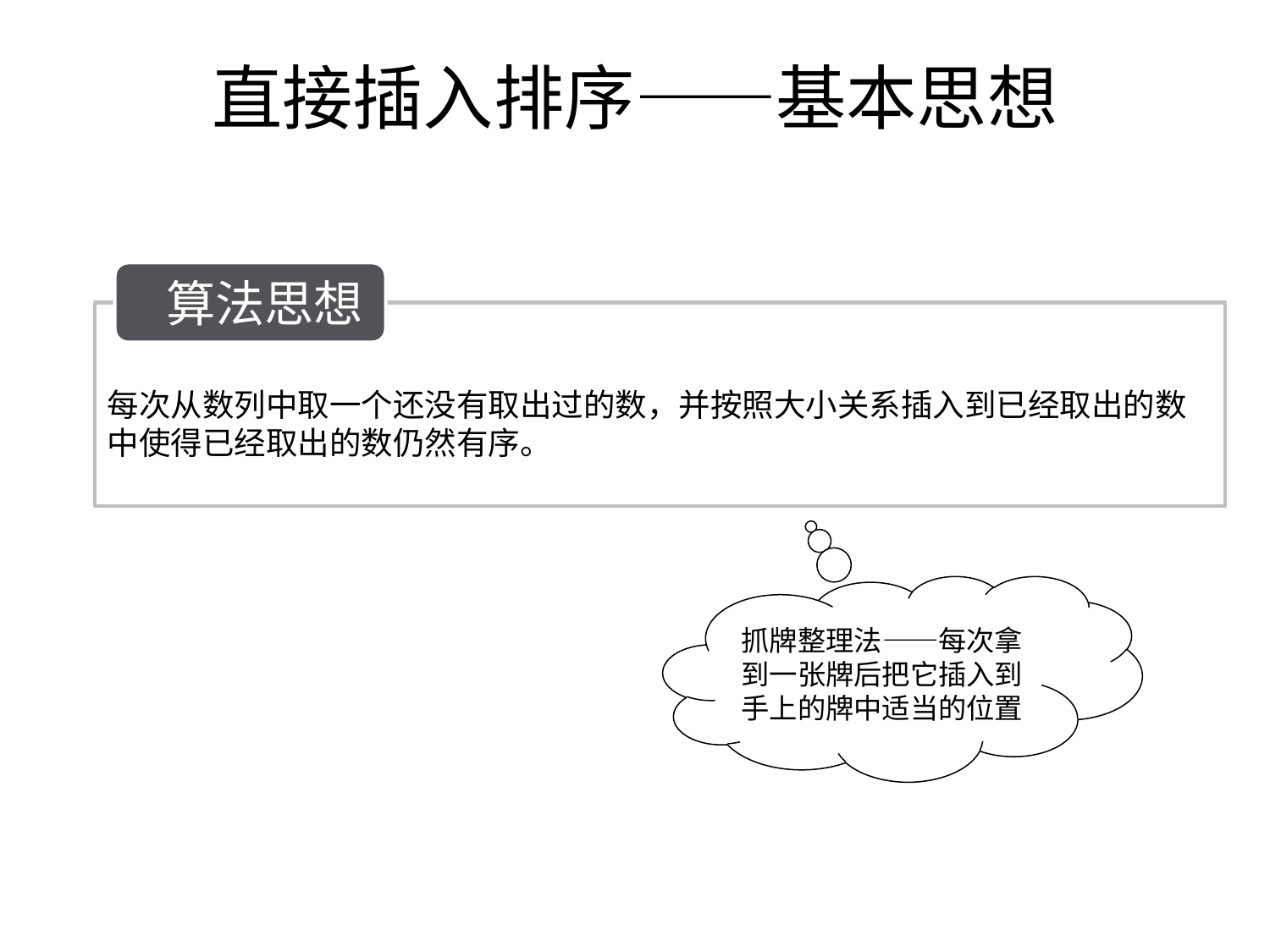

# 直接插入排序——基本思想
算法思想

每次从数列中取一个还没有取出过的数，并按照大小关系插入到已经取出的数中使得已经取出的数仍然有序。
抓牌整理法——每次拿到一张牌后把它插入到手上的牌中适当的位置